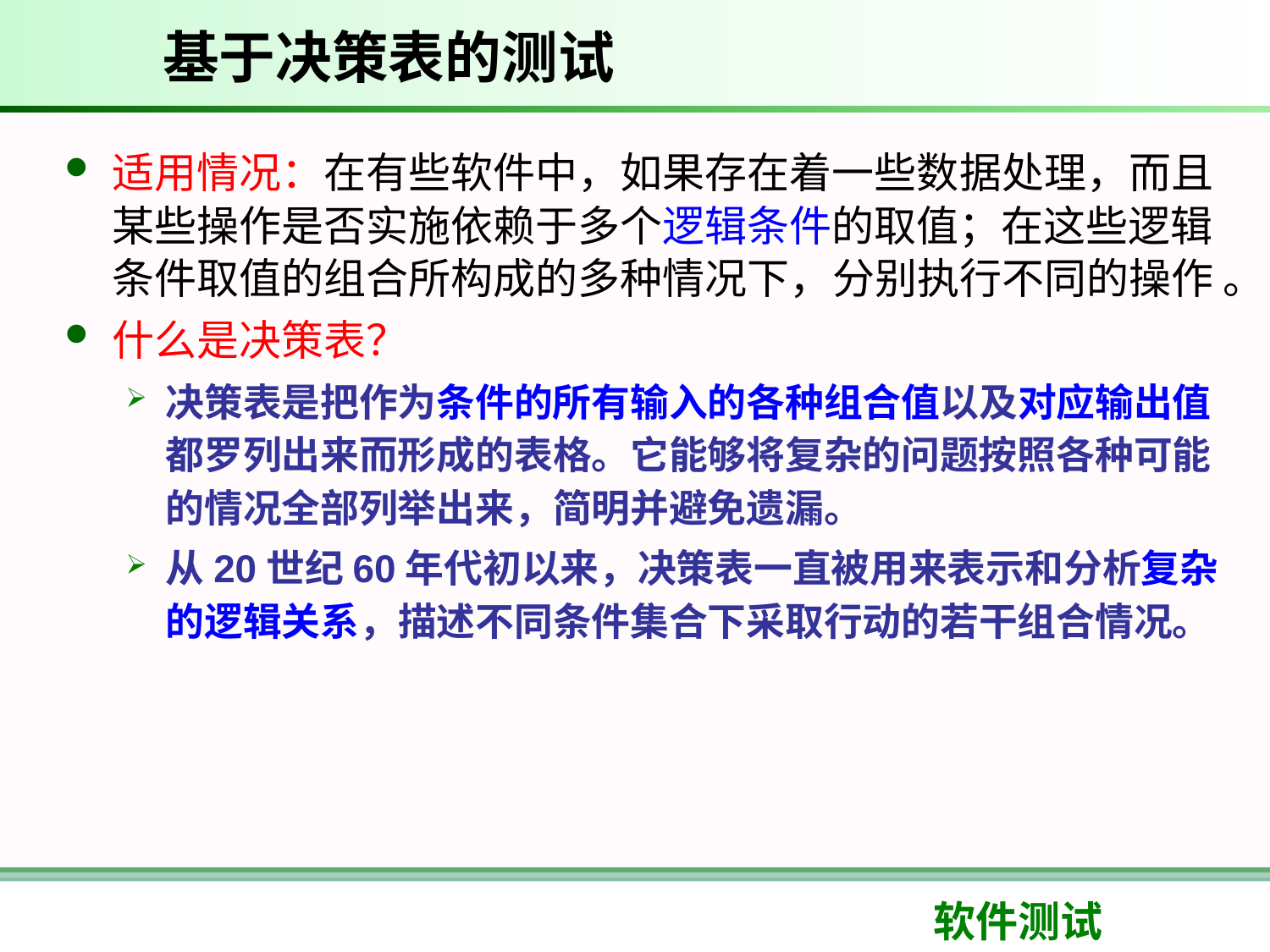

# 基于决策表的测试
适用情况：在有些软件中，如果存在着一些数据处理，而且某些操作是否实施依赖于多个逻辑条件的取值；在这些逻辑条件取值的组合所构成的多种情况下，分别执行不同的操作 。
什么是决策表？
决策表是把作为条件的所有输入的各种组合值以及对应输出值都罗列出来而形成的表格。它能够将复杂的问题按照各种可能的情况全部列举出来，简明并避免遗漏。
从20世纪60年代初以来，决策表一直被用来表示和分析复杂的逻辑关系，描述不同条件集合下采取行动的若干组合情况。